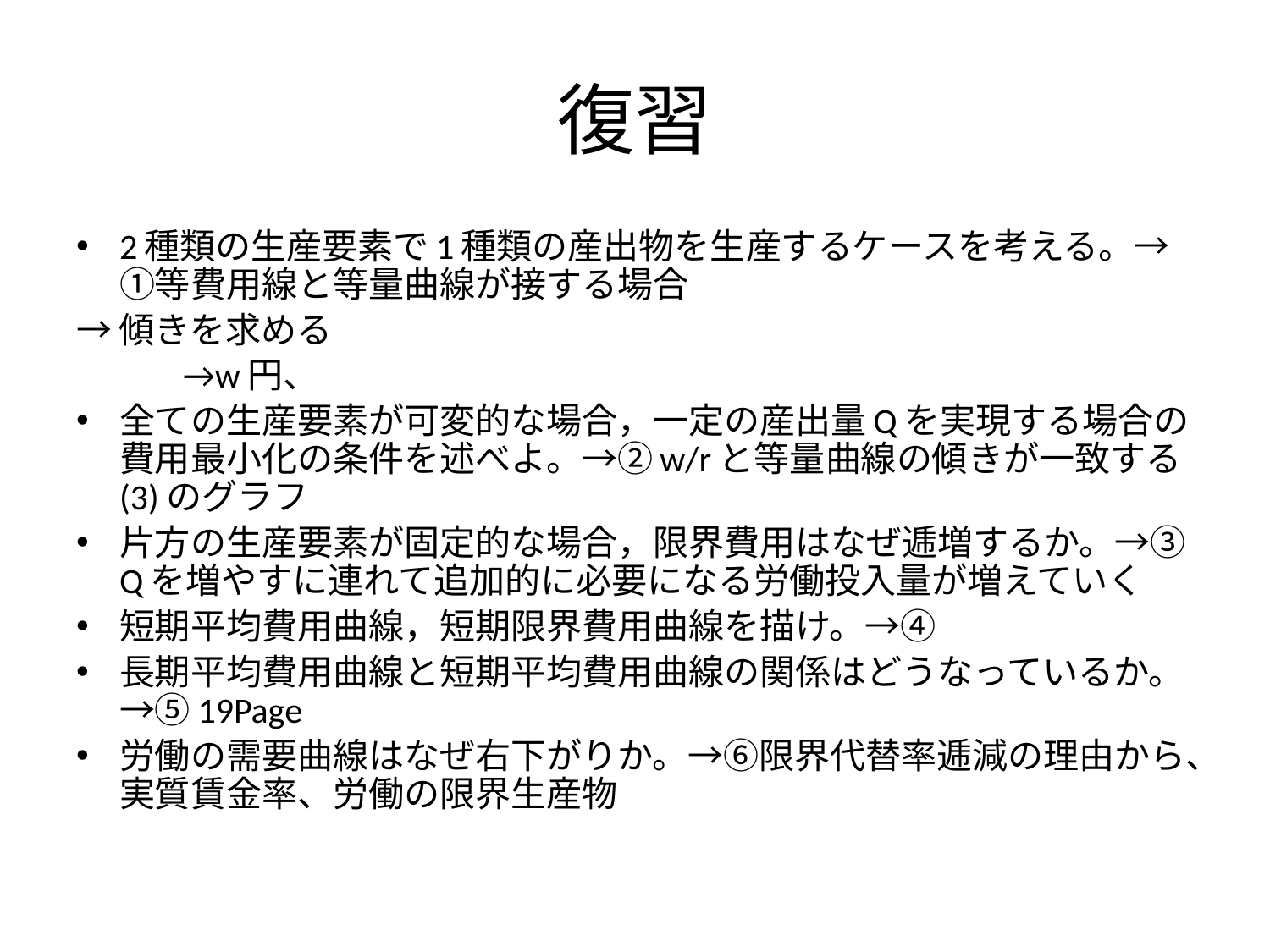

# 復習
2種類の生産要素で1種類の産出物を生産するケースを考える。→①等費用線と等量曲線が接する場合
→傾きを求める
	→w円、
全ての生産要素が可変的な場合，一定の産出量Qを実現する場合の費用最小化の条件を述べよ。→②w/rと等量曲線の傾きが一致する(3)のグラフ
片方の生産要素が固定的な場合，限界費用はなぜ逓増するか。→③Qを増やすに連れて追加的に必要になる労働投入量が増えていく
短期平均費用曲線，短期限界費用曲線を描け。→④
長期平均費用曲線と短期平均費用曲線の関係はどうなっているか。→⑤19Page
労働の需要曲線はなぜ右下がりか。→⑥限界代替率逓減の理由から、実質賃金率、労働の限界生産物